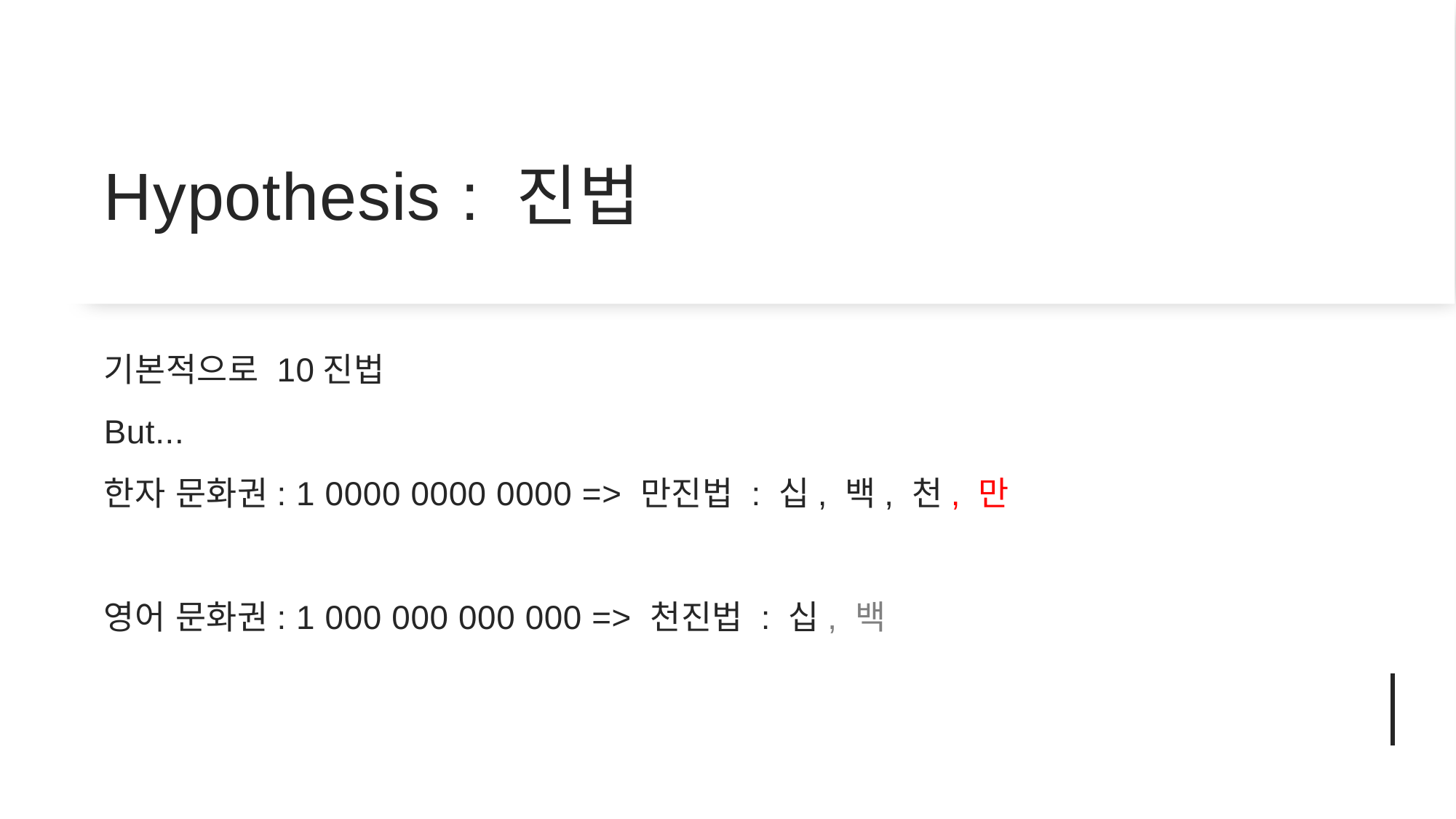

# Hypothesis : 진법
기본적으로 10진법
But...
한자 문화권: 1 0000 0000 0000 => 만진법 : 십, 백, 천, 만

영어 문화권: 1 000 000 000 000 => 천진법 : 십, 백